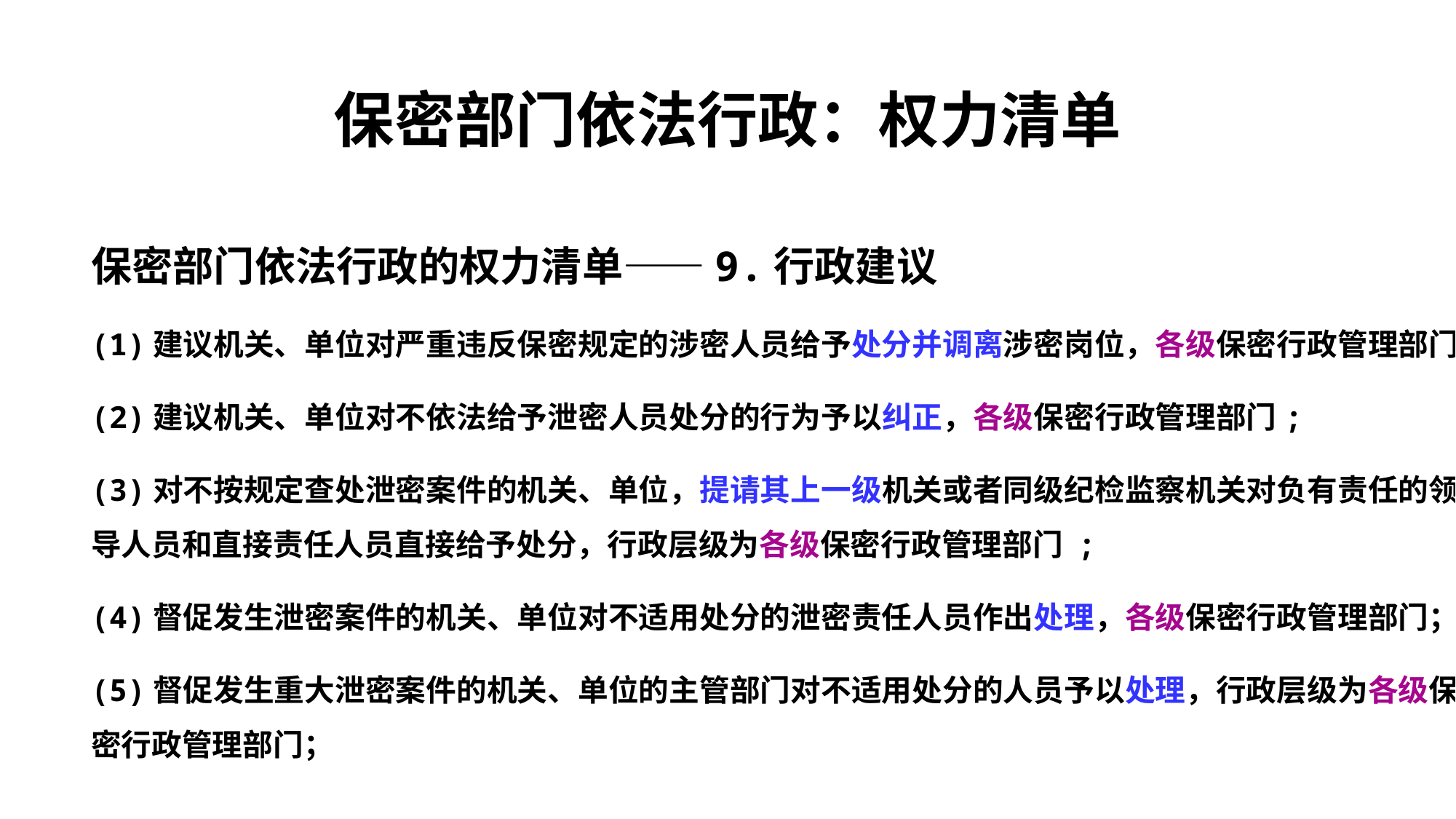

# 保密部门依法行政：权力清单
保密部门依法行政的权力清单——9.行政建议
(1)建议机关、单位对严重违反保密规定的涉密人员给予处分并调离涉密岗位，各级保密行政管理部门 ;
(2)建议机关、单位对不依法给予泄密人员处分的行为予以纠正，各级保密行政管理部门;
(3)对不按规定查处泄密案件的机关、单位，提请其上一级机关或者同级纪检监察机关对负有责任的领导人员和直接责任人员直接给予处分，行政层级为各级保密行政管理部门 ;
(4)督促发生泄密案件的机关、单位对不适用处分的泄密责任人员作出处理，各级保密行政管理部门；
(5)督促发生重大泄密案件的机关、单位的主管部门对不适用处分的人员予以处理，行政层级为各级保密行政管理部门；